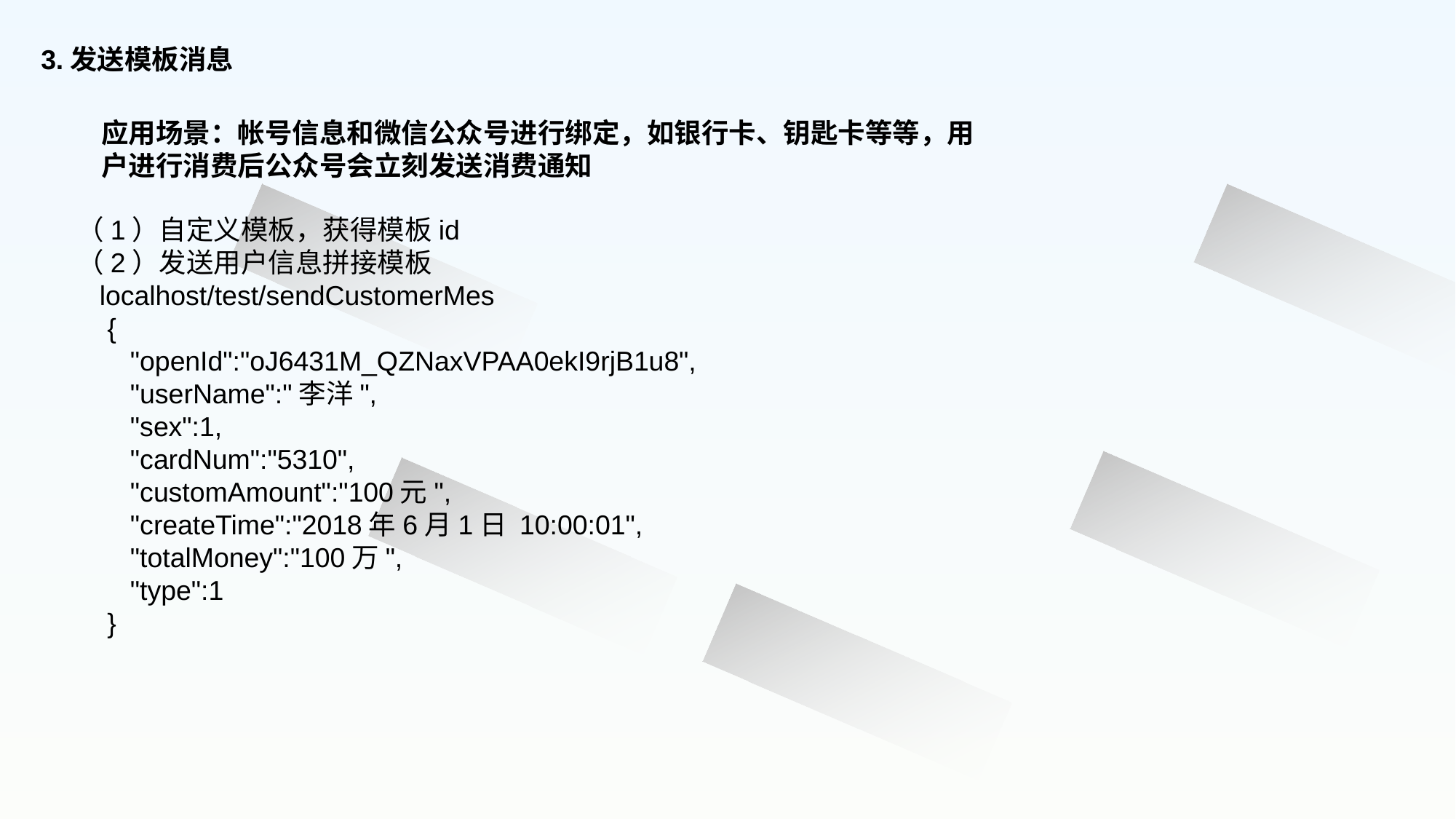

3.发送模板消息
应用场景：帐号信息和微信公众号进行绑定，如银行卡、钥匙卡等等，用户进行消费后公众号会立刻发送消费通知
（1）自定义模板，获得模板id
（2）发送用户信息拼接模板
   localhost/test/sendCustomerMes
    {
       "openId":"oJ6431M_QZNaxVPAA0ekI9rjB1u8",
       "userName":"李洋",
       "sex":1,
       "cardNum":"5310",
       "customAmount":"100元",
       "createTime":"2018年6月1日 10:00:01",
       "totalMoney":"100万",
       "type":1
    }